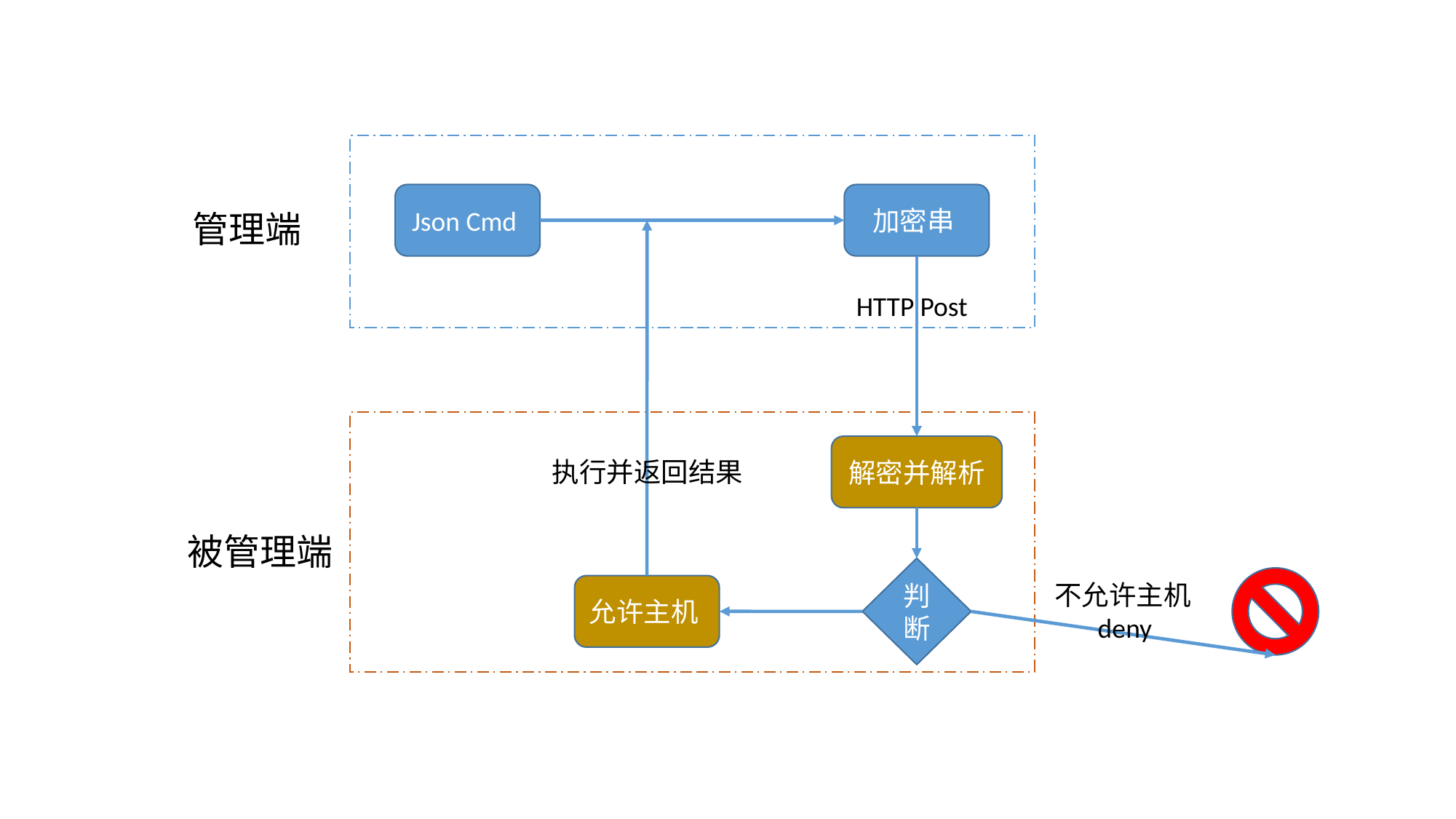

Json Cmd
加密串
管理端
HTTP Post

解密并解析
执行并返回结果
被管理端
判断

不允许主机
       deny
允许主机